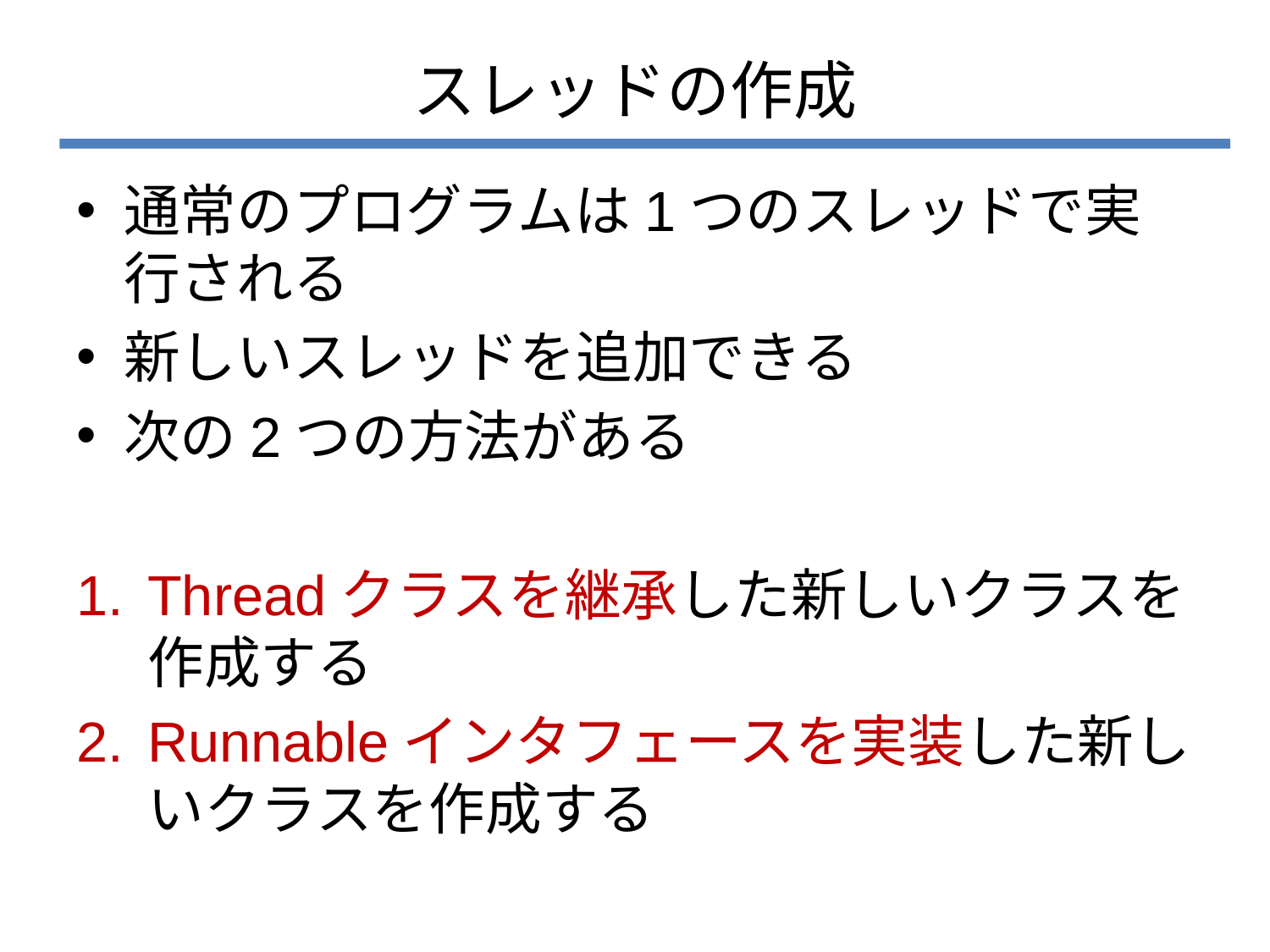

# スレッドの作成
通常のプログラムは1つのスレッドで実行される
新しいスレッドを追加できる
次の2つの方法がある

Threadクラスを継承した新しいクラスを作成する
Runnableインタフェースを実装した新しいクラスを作成する